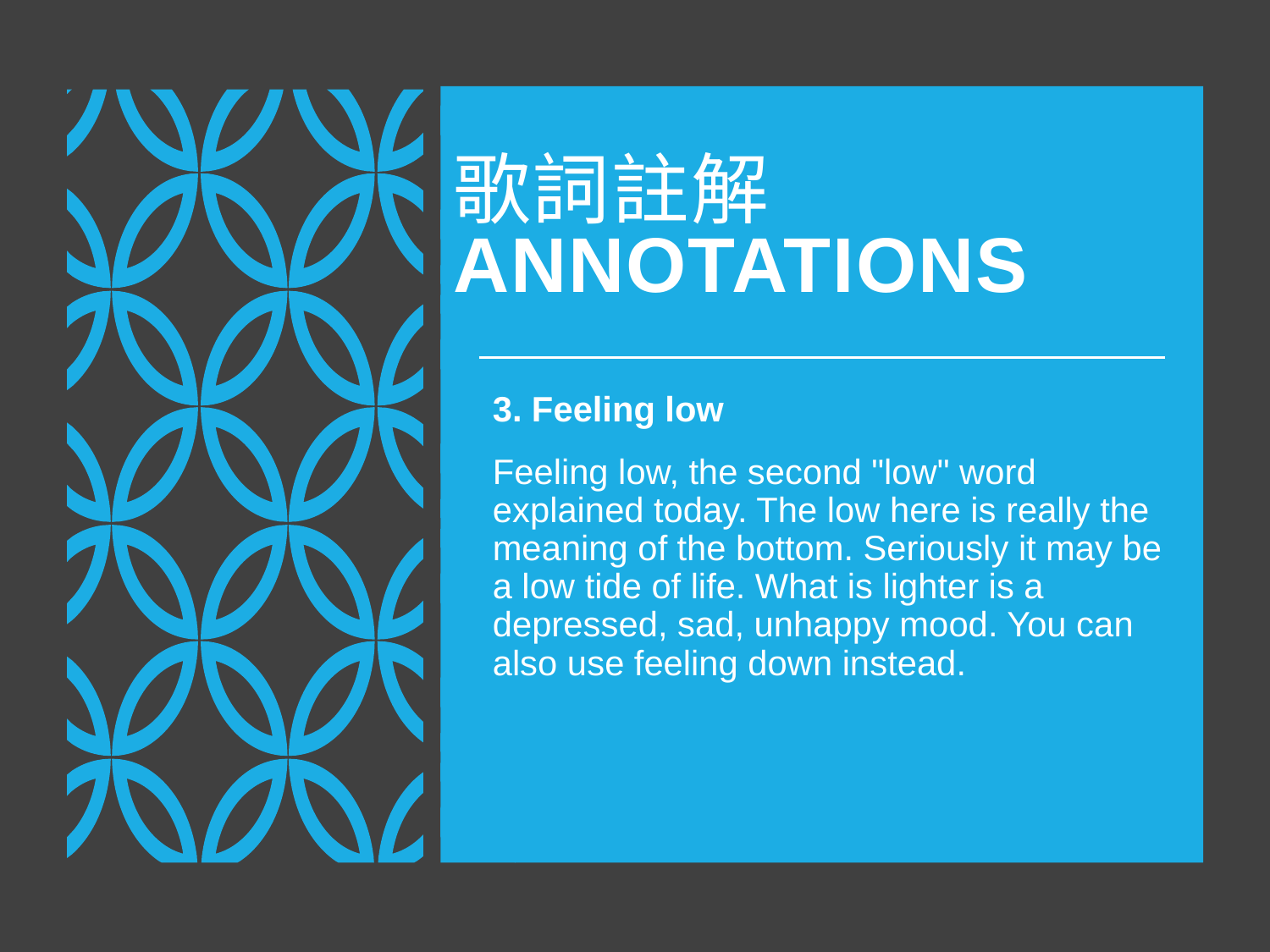

# 歌詞註解ANNOTATIONS

3. Feeling low
Feeling low, the second "low" word explained today. The low here is really the meaning of the bottom. Seriously it may be a low tide of life. What is lighter is a depressed, sad, unhappy mood. You can also use feeling down instead.